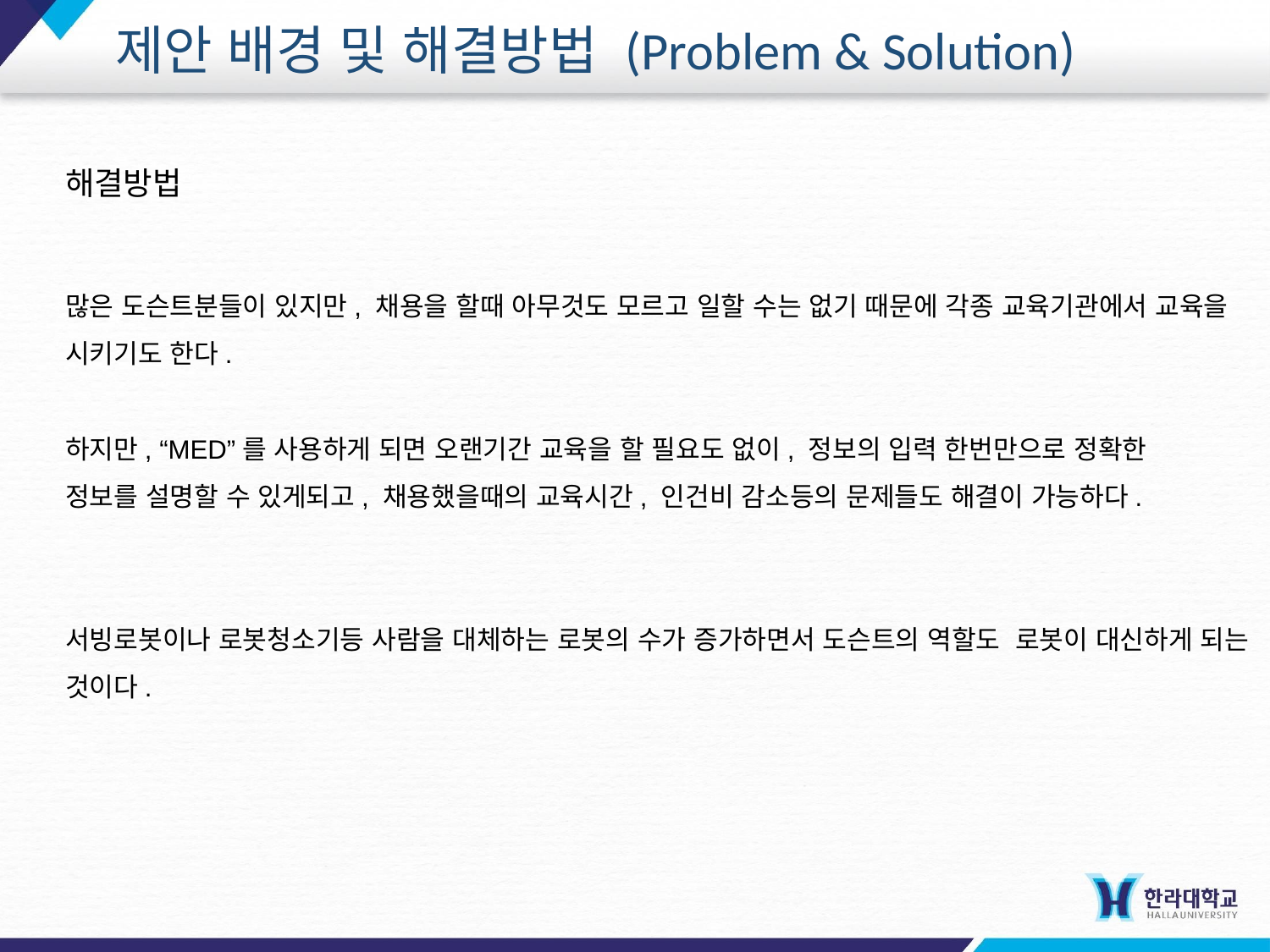

# 제안 배경 및 해결방법 (Problem & Solution)
해결방법
많은 도슨트분들이 있지만, 채용을 할때 아무것도 모르고 일할 수는 없기 때문에 각종 교육기관에서 교육을 시키기도 한다.

하지만, “MED”를 사용하게 되면 오랜기간 교육을 할 필요도 없이, 정보의 입력 한번만으로 정확한
정보를 설명할 수 있게되고, 채용했을때의 교육시간, 인건비 감소등의 문제들도 해결이 가능하다.

서빙로봇이나 로봇청소기등 사람을 대체하는 로봇의 수가 증가하면서 도슨트의 역할도  로봇이 대신하게 되는 것이다.